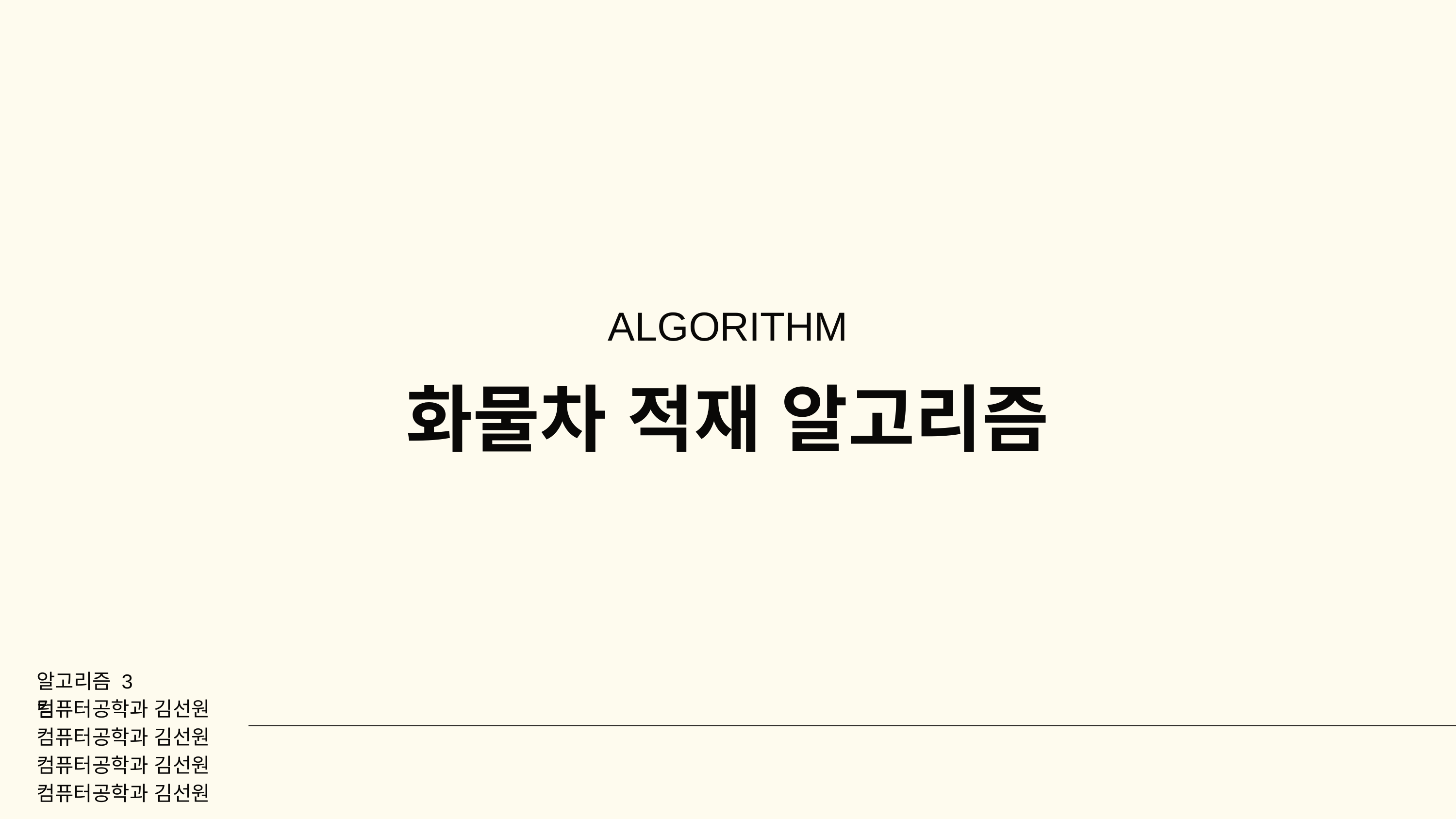

ALGORITHM
화물차 적재 알고리즘
알고리즘 3팀
컴퓨터공학과 김선원
컴퓨터공학과 김선원

컴퓨터공학과 김선원
컴퓨터공학과 김선원